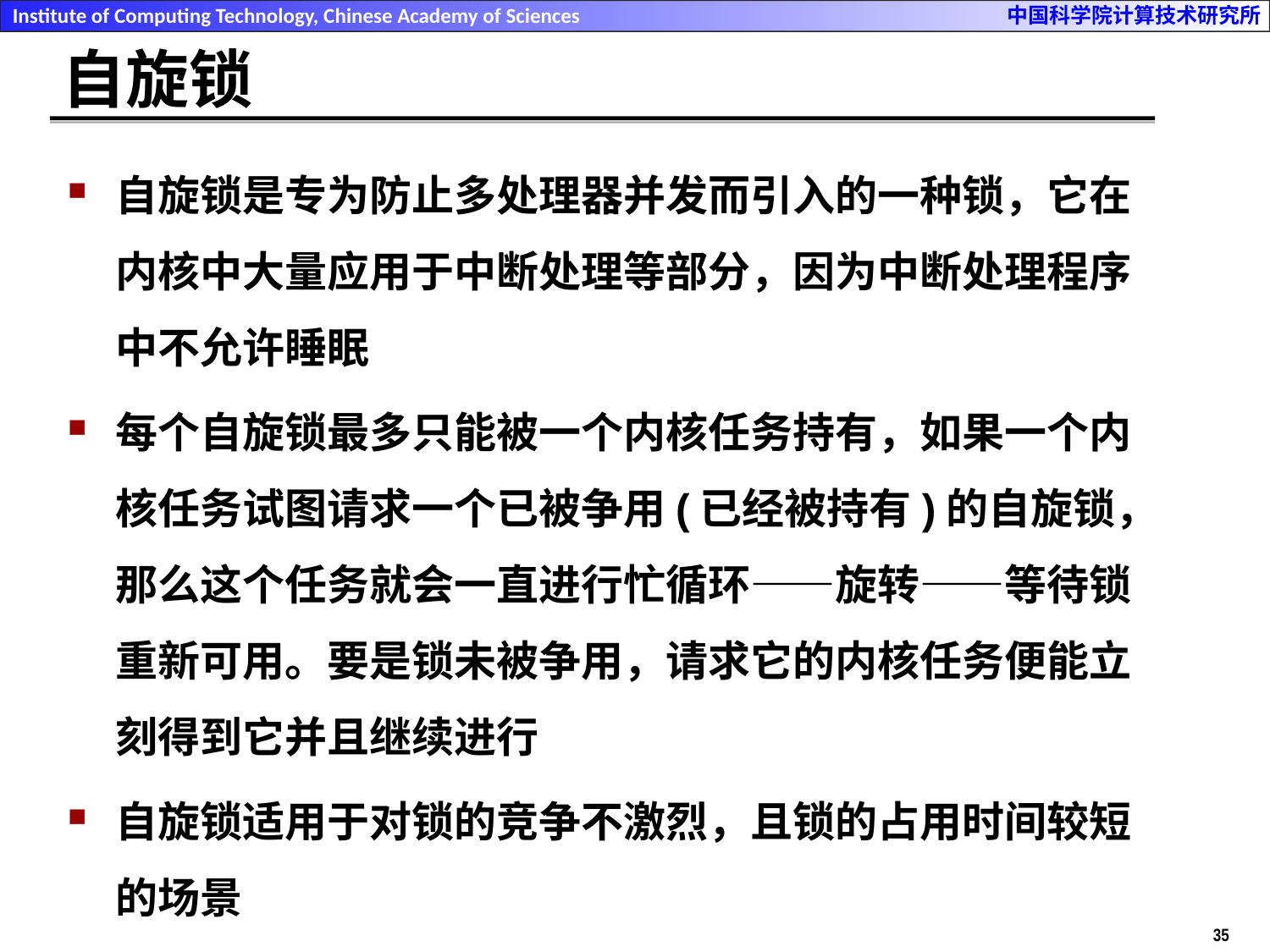

# 自旋锁
自旋锁是专为防止多处理器并发而引入的一种锁，它在内核中大量应用于中断处理等部分，因为中断处理程序中不允许睡眠
每个自旋锁最多只能被一个内核任务持有，如果一个内核任务试图请求一个已被争用(已经被持有)的自旋锁，那么这个任务就会一直进行忙循环——旋转——等待锁重新可用。要是锁未被争用，请求它的内核任务便能立刻得到它并且继续进行
自旋锁适用于对锁的竞争不激烈，且锁的占用时间较短的场景